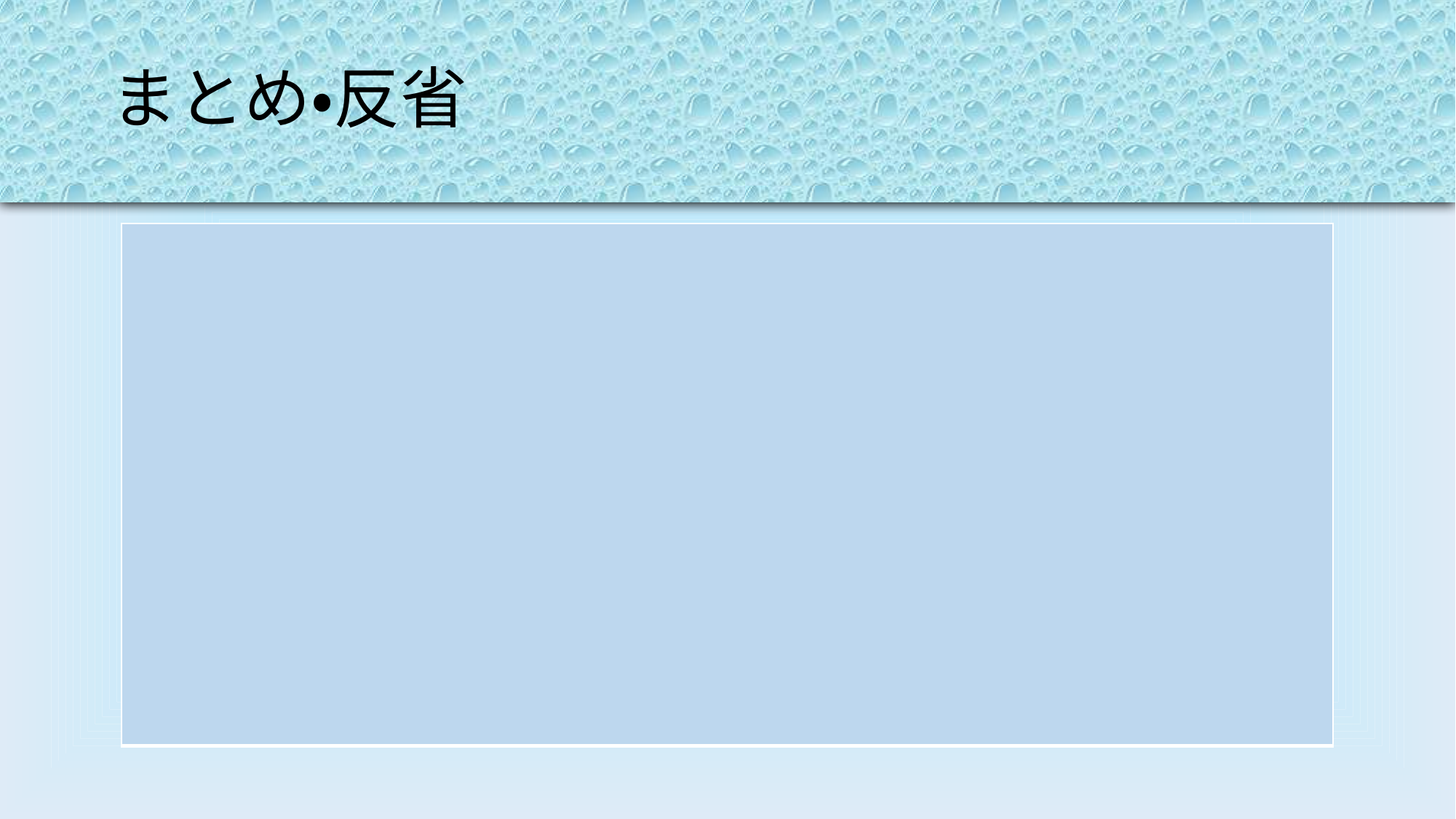

まとめ・反省
#
|  |
| --- |